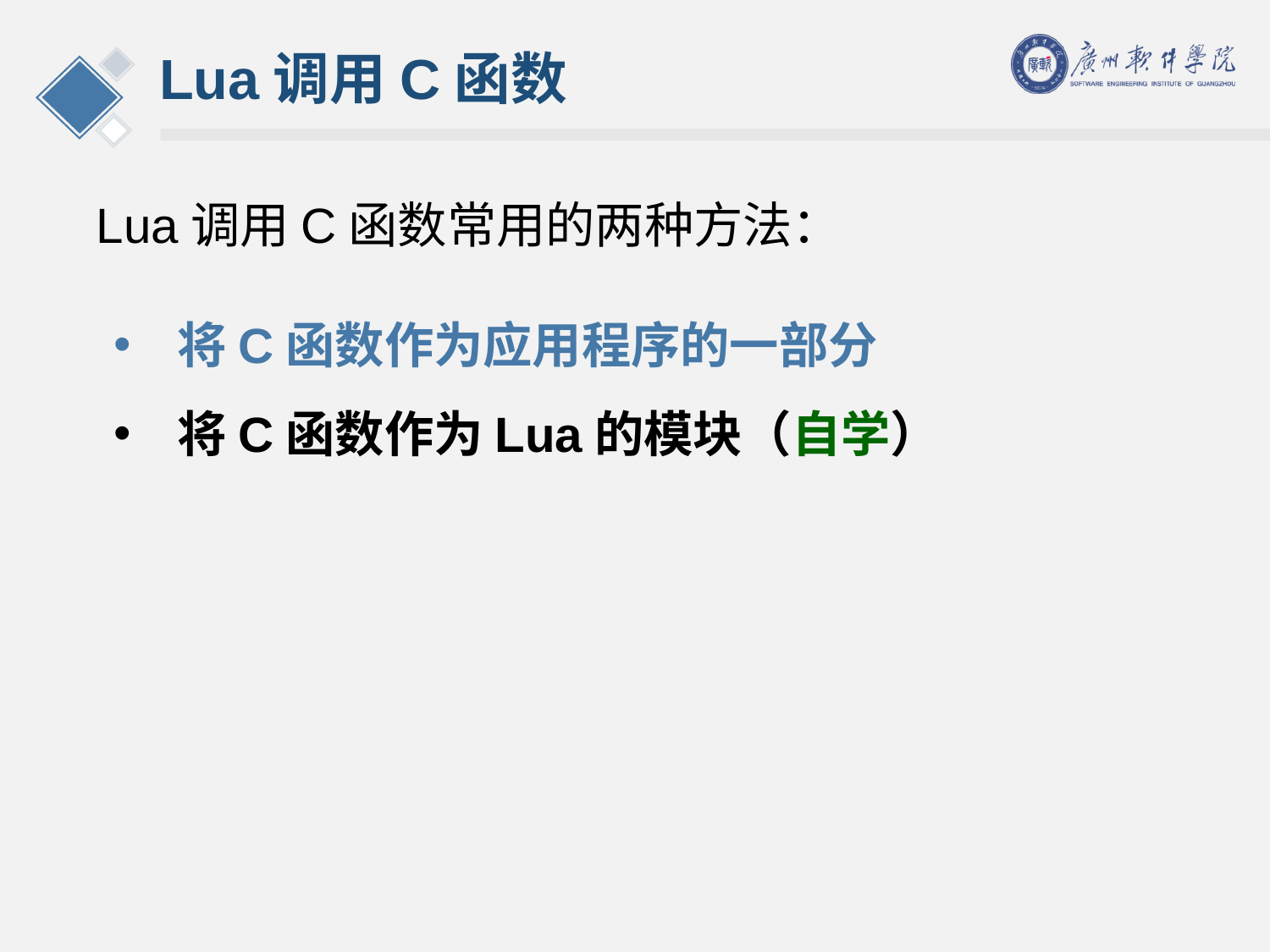

# Lua调用C函数
Lua调用C函数常用的两种方法：
将C函数作为应用程序的一部分
将C函数作为Lua的模块（自学）